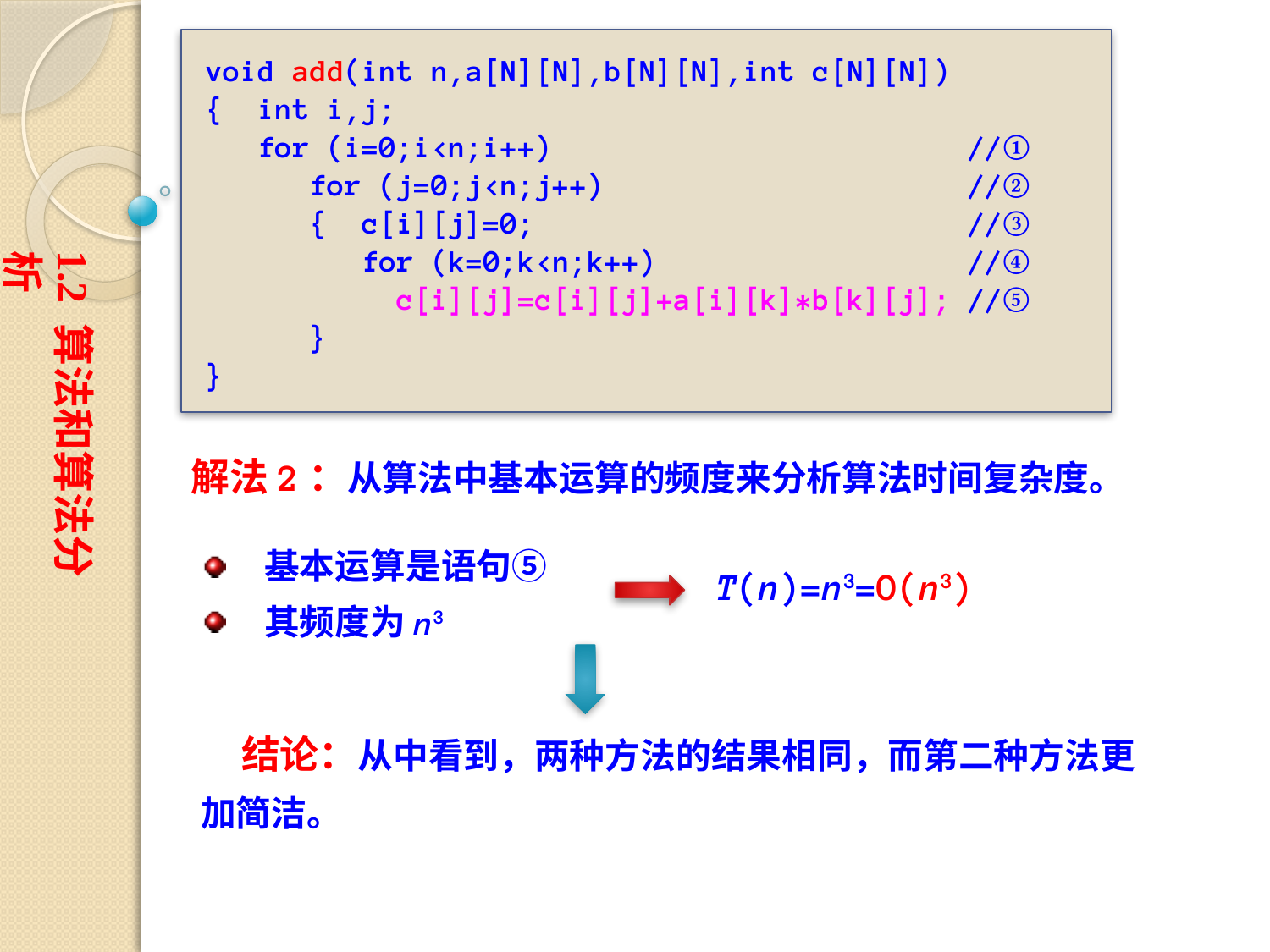

void add(int n,a[N][N],b[N][N],int c[N][N])
{  int i,j;
   for (i=0;i<n;i++)				//①
      for (j=0;j<n;j++)			//②
      {  c[i][j]=0;				//③
         for (k=0;k<n;k++)			//④
           c[i][j]=c[i][j]+a[i][k]*b[k][j];	//⑤
      }
}
1.2 算法和算法分析
解法2：从算法中基本运算的频度来分析算法时间复杂度。

基本运算是语句⑤
其频度为n3
T(n)=n3=O(n3)

    结论：从中看到，两种方法的结果相同，而第二种方法更加简洁。